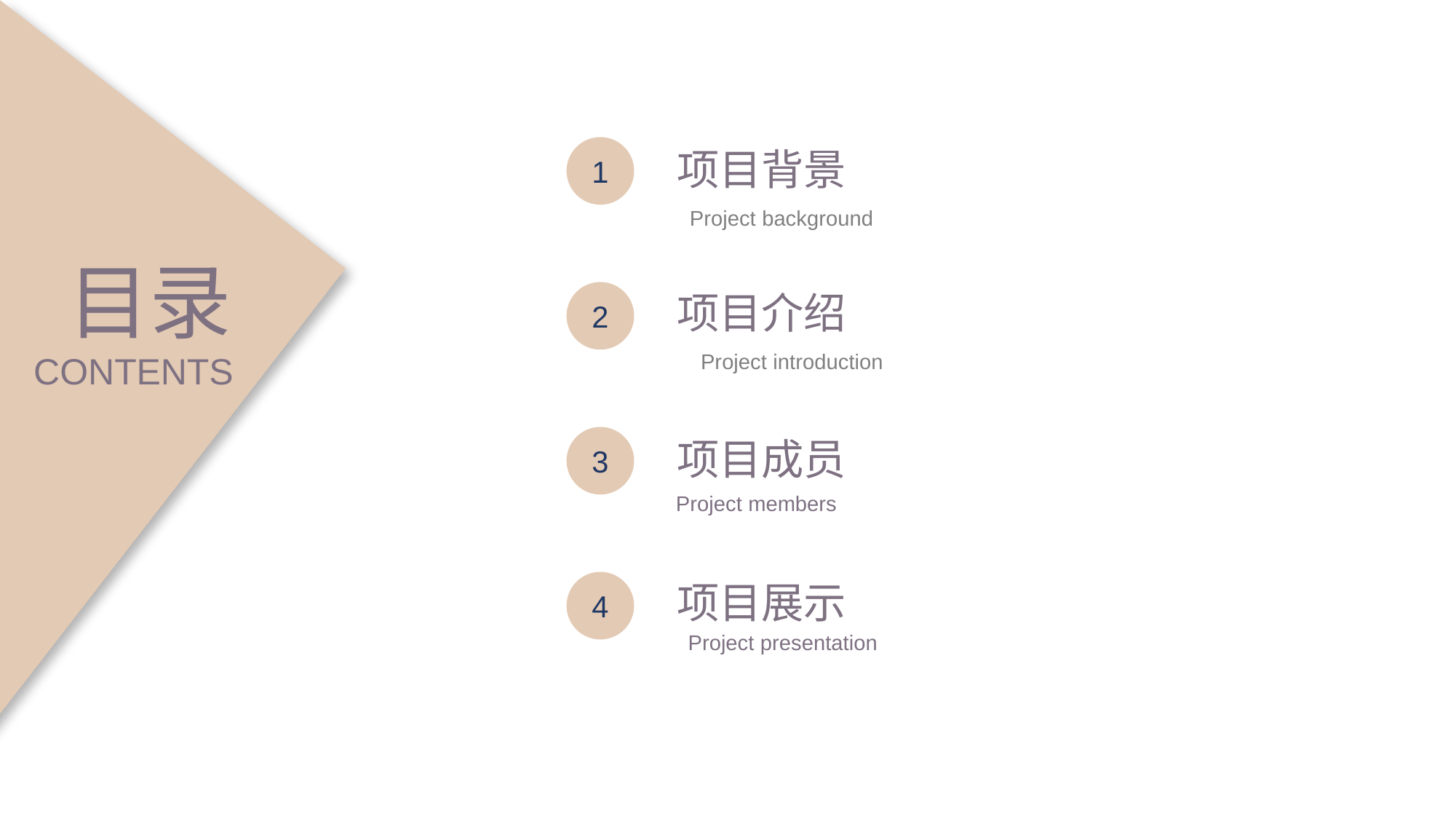

1
项目背景

Project background
目录
项目介绍
2
Project introduction
CONTENTS
3
项目成员
Project members
项目展示
4
Project presentation